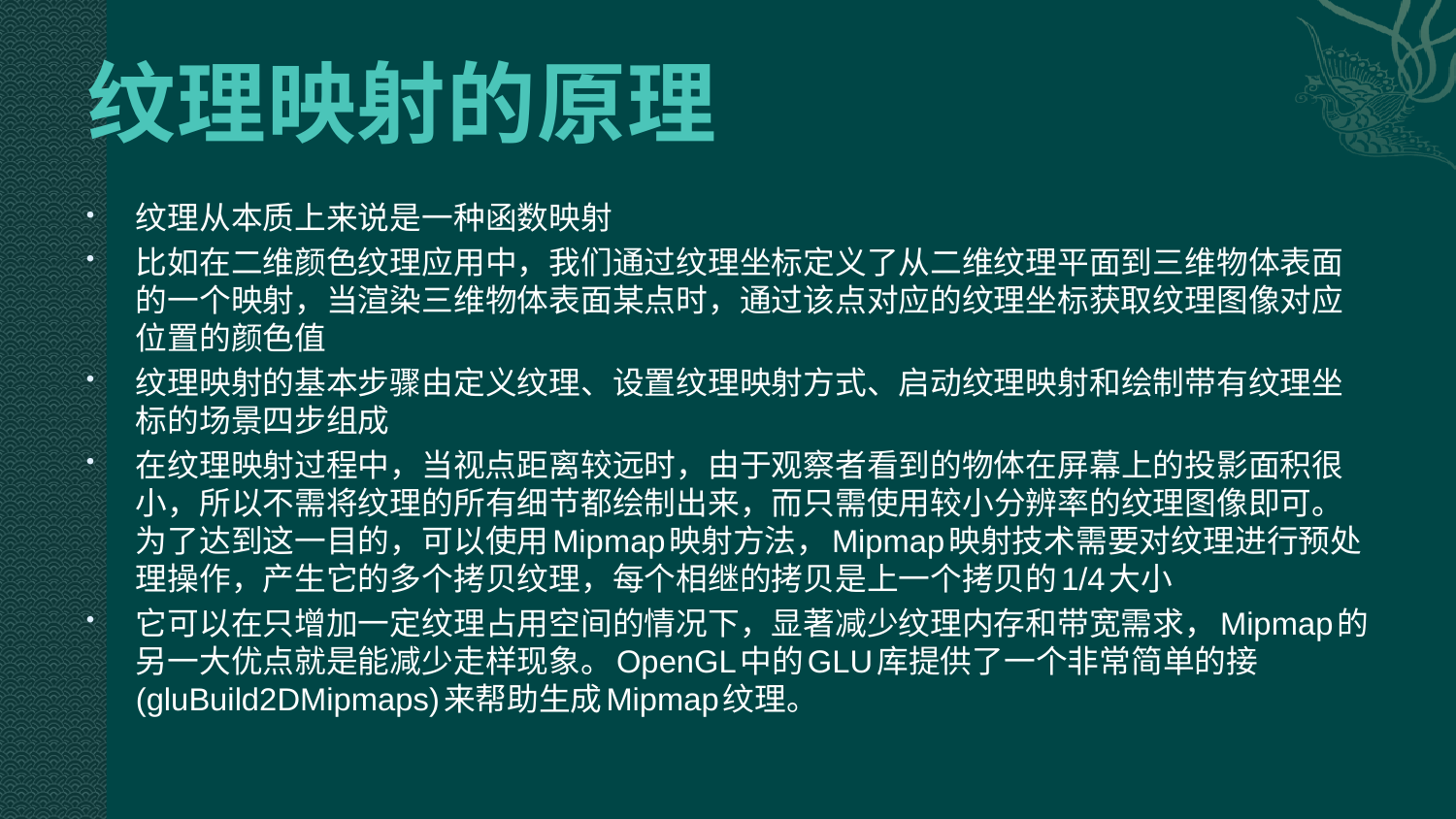

# 纹理映射的原理
纹理从本质上来说是一种函数映射
比如在二维颜色纹理应用中，我们通过纹理坐标定义了从二维纹理平面到三维物体表面的一个映射，当渲染三维物体表面某点时，通过该点对应的纹理坐标获取纹理图像对应位置的颜色值
纹理映射的基本步骤由定义纹理、设置纹理映射方式、启动纹理映射和绘制带有纹理坐标的场景四步组成
在纹理映射过程中，当视点距离较远时，由于观察者看到的物体在屏幕上的投影面积很小，所以不需将纹理的所有细节都绘制出来，而只需使用较小分辨率的纹理图像即可。为了达到这一目的，可以使用Mipmap映射方法，Mipmap映射技术需要对纹理进行预处理操作，产生它的多个拷贝纹理，每个相继的拷贝是上一个拷贝的1/4大小
它可以在只增加一定纹理占用空间的情况下，显著减少纹理内存和带宽需求，Mipmap的另一大优点就是能减少走样现象。OpenGL中的GLU库提供了一个非常简单的接(gluBuild2DMipmaps)来帮助生成Mipmap纹理。